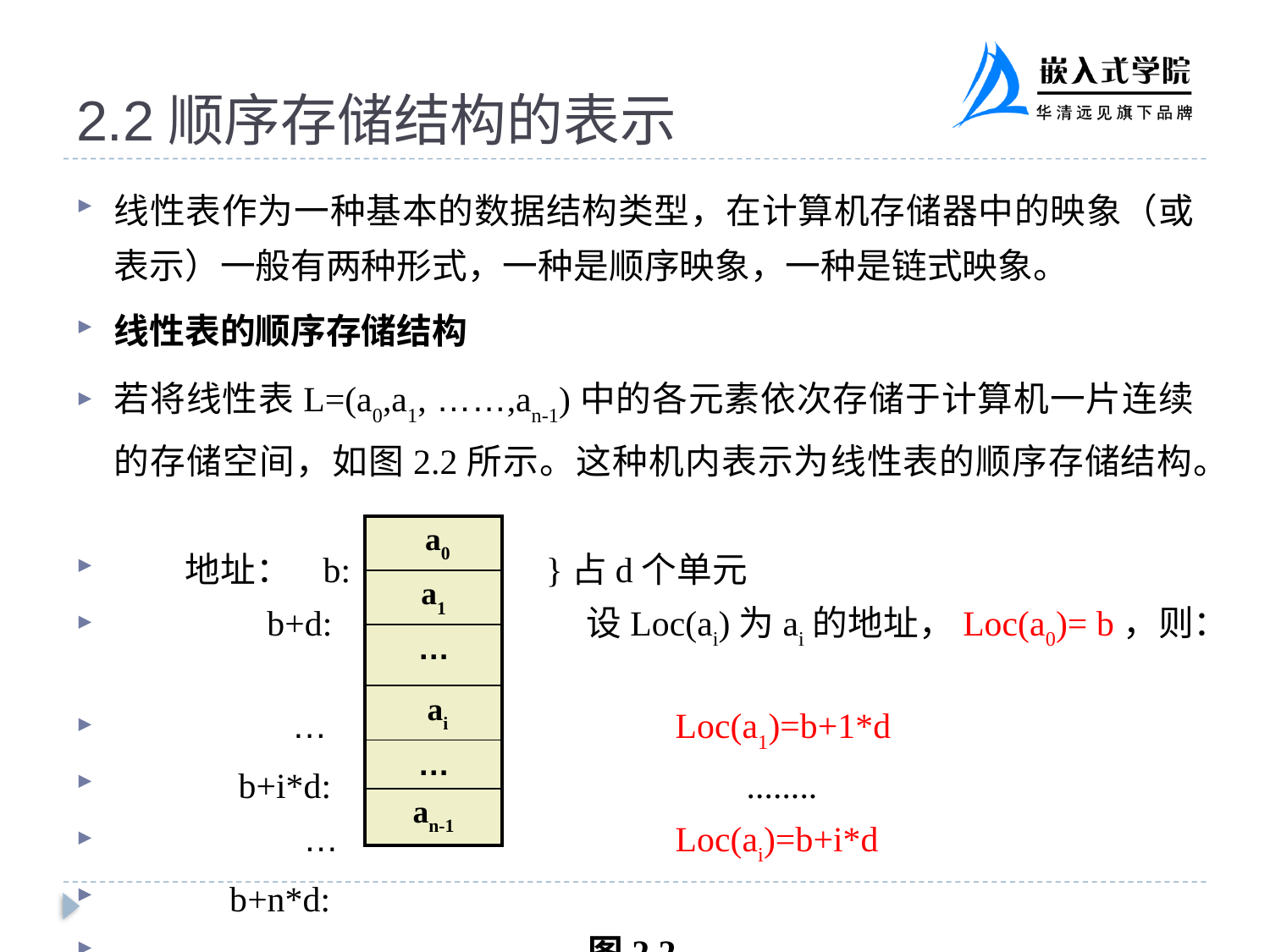

# 2.2顺序存储结构的表示
线性表作为一种基本的数据结构类型，在计算机存储器中的映象（或表示）一般有两种形式，一种是顺序映象，一种是链式映象。
线性表的顺序存储结构
若将线性表L=(a0,a1, ……,an-1)中的各元素依次存储于计算机一片连续的存储空间，如图2.2所示。这种机内表示为线性表的顺序存储结构。
        地址：   b:                      }占d个单元
                 b+d:		         设Loc(ai)为ai的地址，Loc(a0)= b，则：
                    …			      Loc(a1)=b+1*d
              b+i*d:			              ........
	       … 			      Loc(ai)=b+i*d
             b+n*d:
		                           图2.2
| a0 |
| --- |
| a1 |
| … |
| ai |
| … |
| an-1 |
49